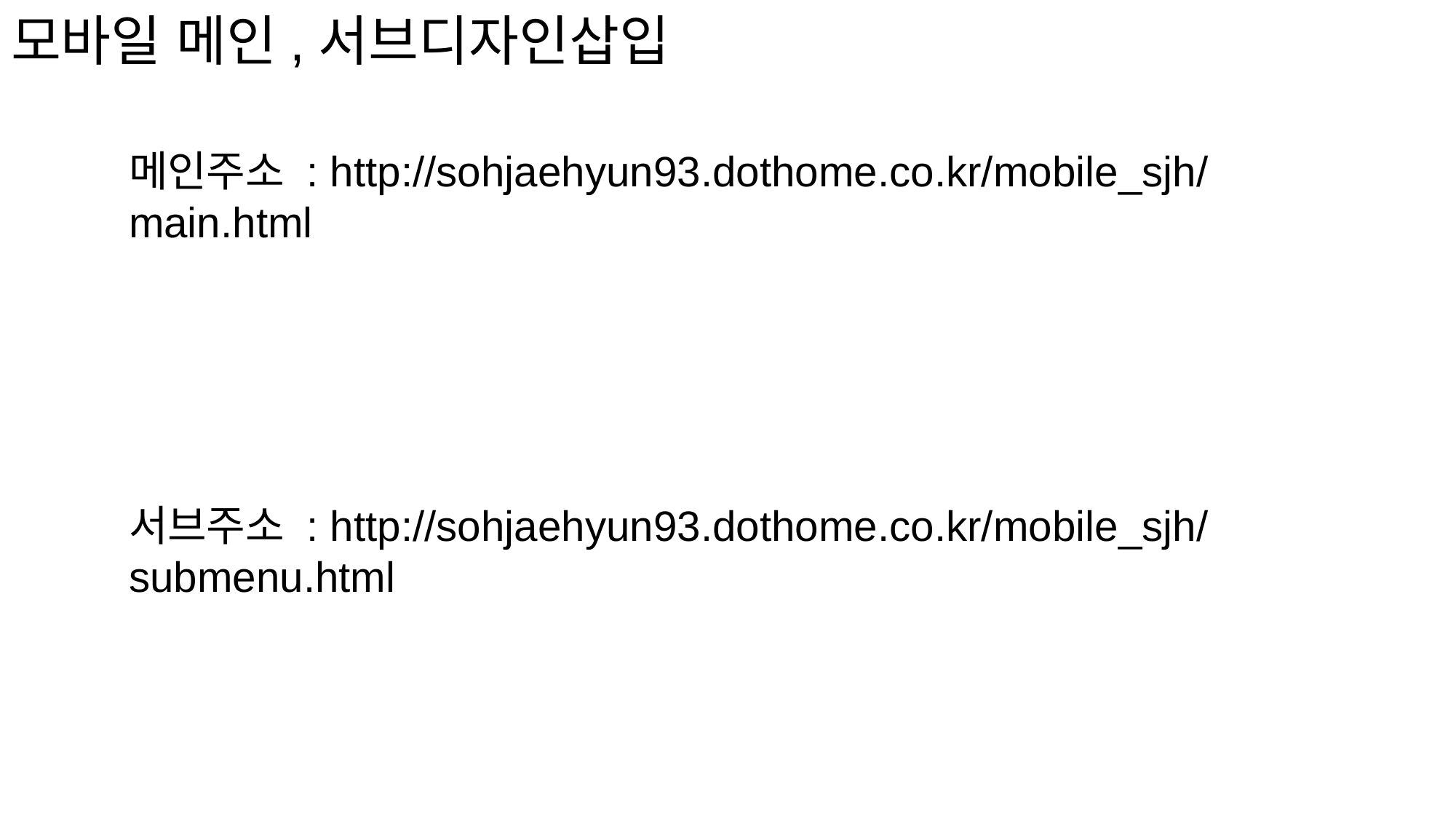

# 모바일 메인,서브디자인삽입
메인주소 : http://sohjaehyun93.dothome.co.kr/mobile_sjh/main.html
서브주소 : http://sohjaehyun93.dothome.co.kr/mobile_sjh/submenu.html